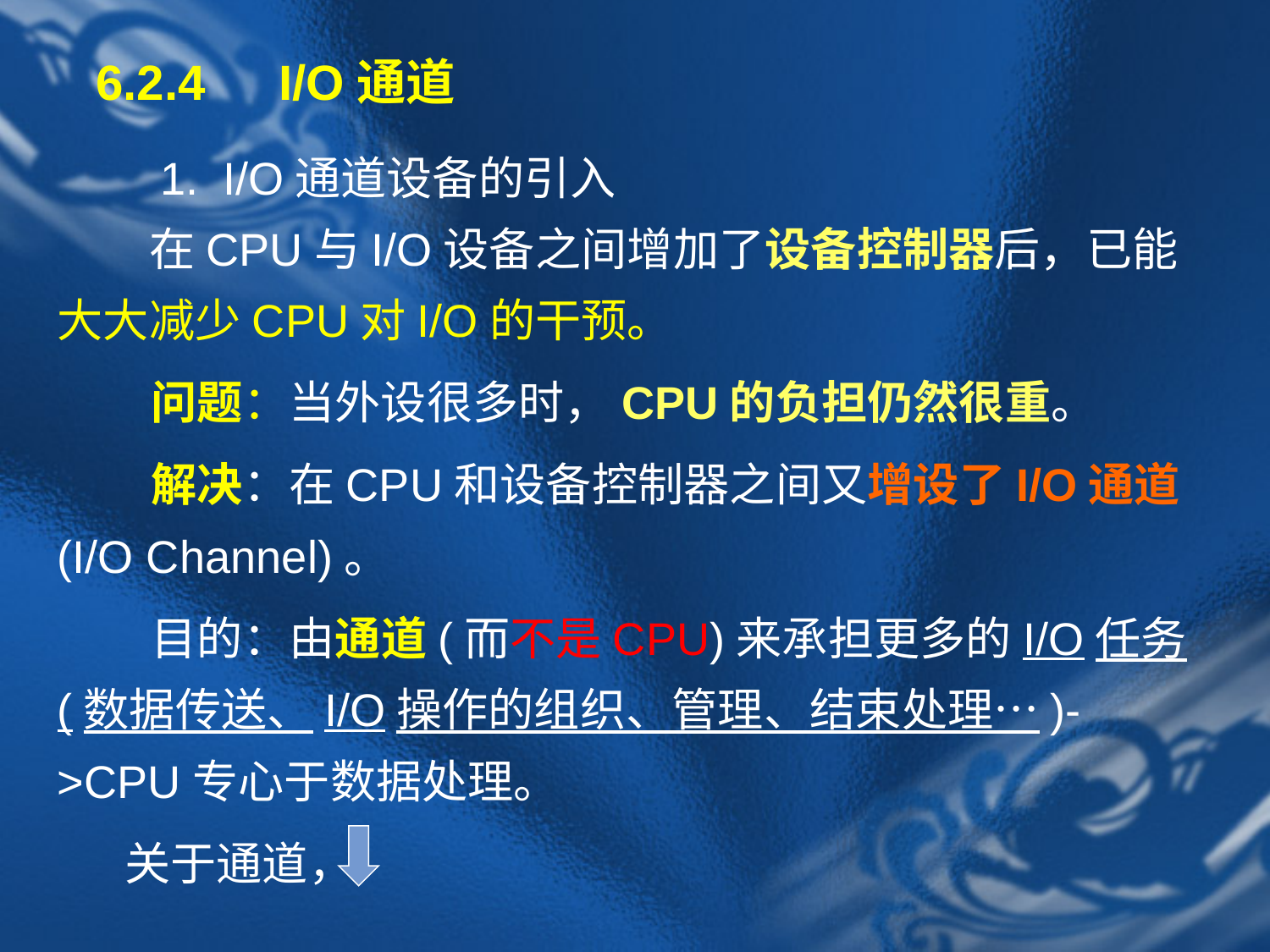

# 6.2.4　I/O通道
　　1.  I/O通道设备的引入
　　在CPU与I/O设备之间增加了设备控制器后，已能大大减少CPU对I/O的干预。
        问题：当外设很多时，CPU的负担仍然很重。
        解决：在CPU和设备控制器之间又增设了I/O通道(I/O Channel)。
        目的：由通道(而不是CPU)来承担更多的I/O任务(数据传送、I/O操作的组织、管理、结束处理…)->CPU专心于数据处理。
 　关于通道，